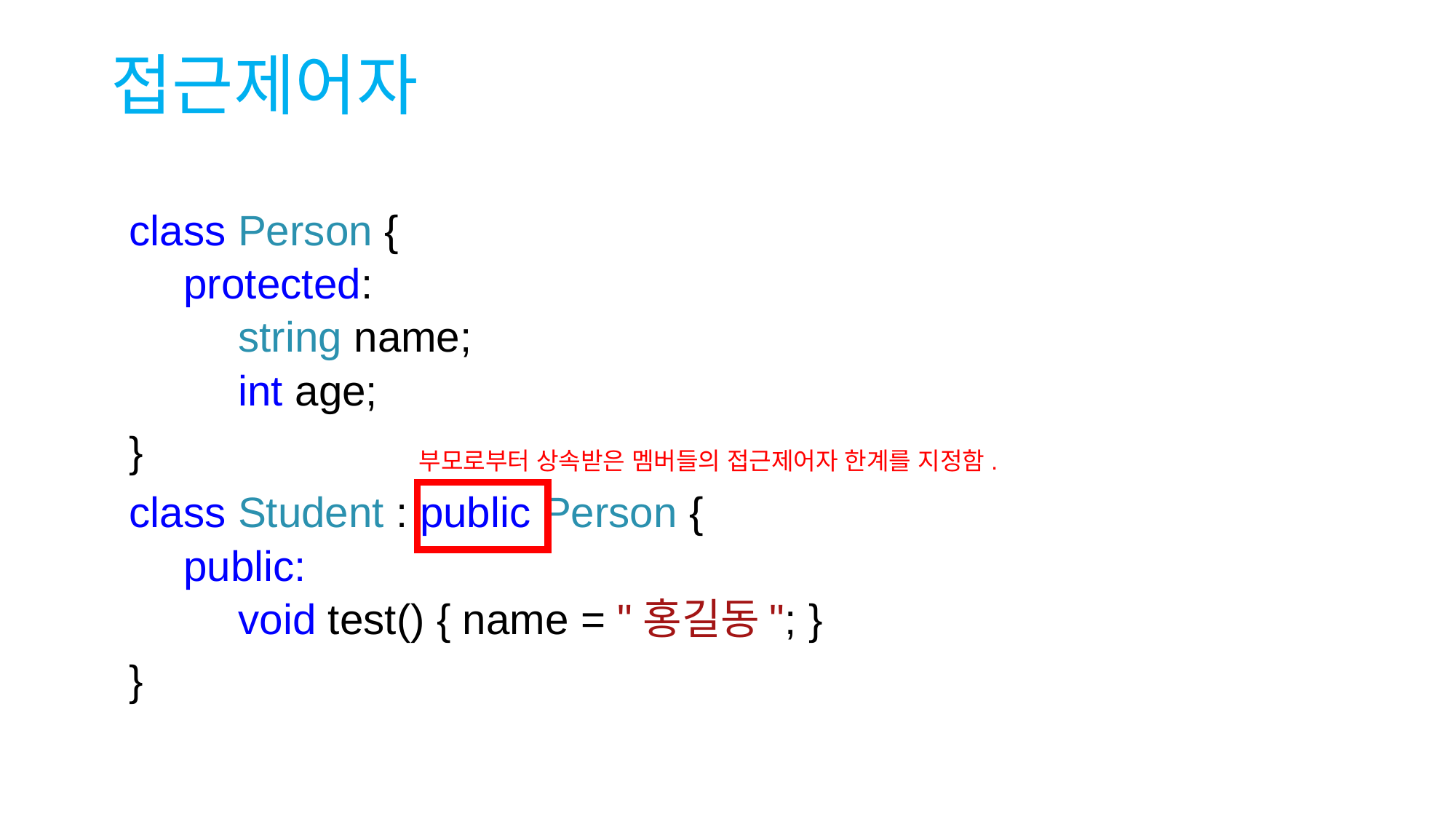

# 접근제어자

class Person {
protected:
string name;
int age;
}
class Student : public Person {
public:
void test() { name = "홍길동"; }
}
부모로부터 상속받은 멤버들의 접근제어자 한계를 지정함.